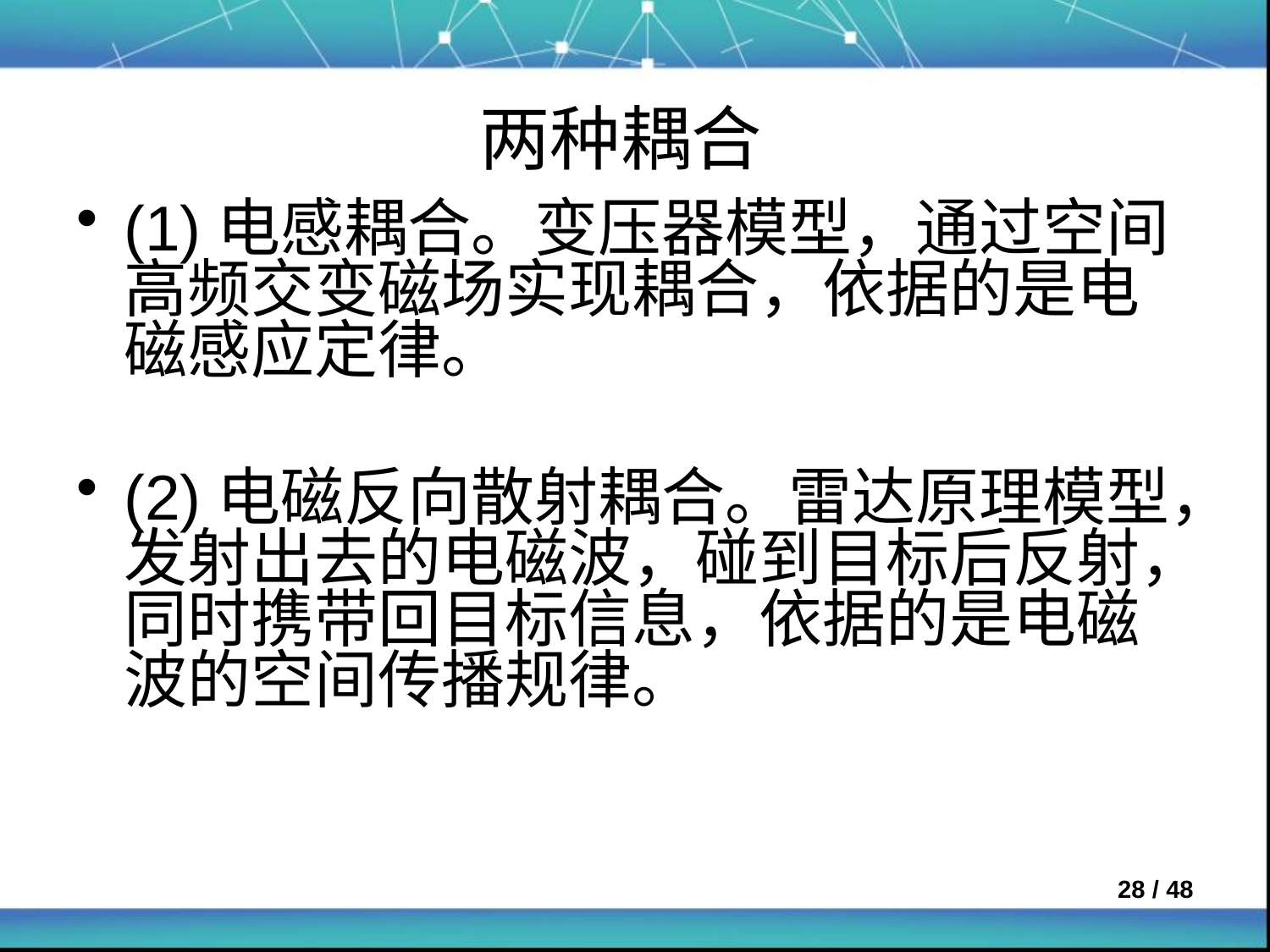

# 两种耦合
(1)电感耦合。变压器模型，通过空间高频交变磁场实现耦合，依据的是电磁感应定律。

(2)电磁反向散射耦合。雷达原理模型，发射出去的电磁波，碰到目标后反射，同时携带回目标信息，依据的是电磁波的空间传播规律。
28 / 48